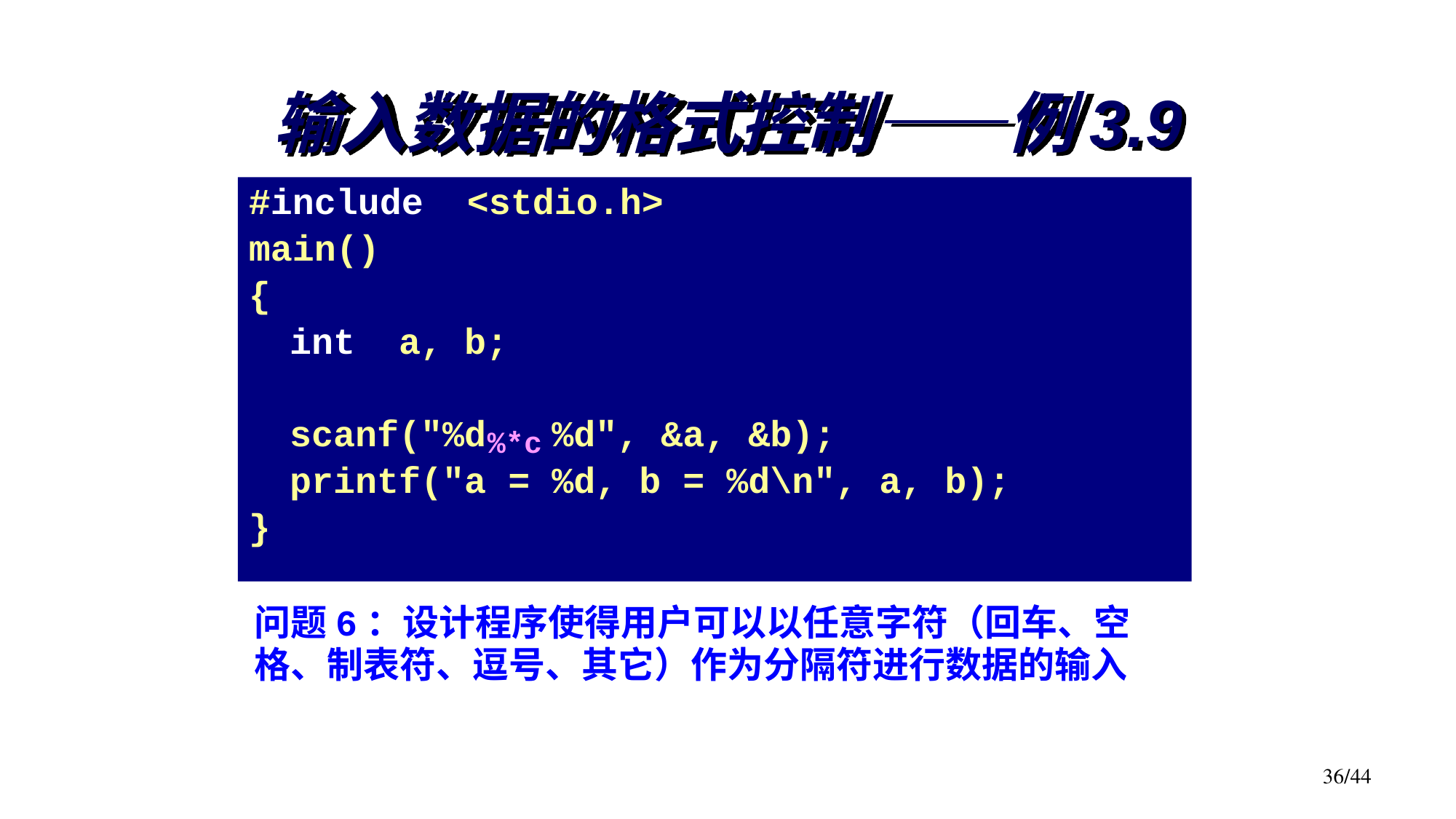

输入数据的格式控制——例3.9
#include  <stdio.h>
main()
{
	int  a, b;

	scanf("%d   %d", &a, &b);
	printf("a = %d, b = %d\n", a, b);
}

%*c
问题6：设计程序使得用户可以以任意字符（回车、空格、制表符、逗号、其它）作为分隔符进行数据的输入